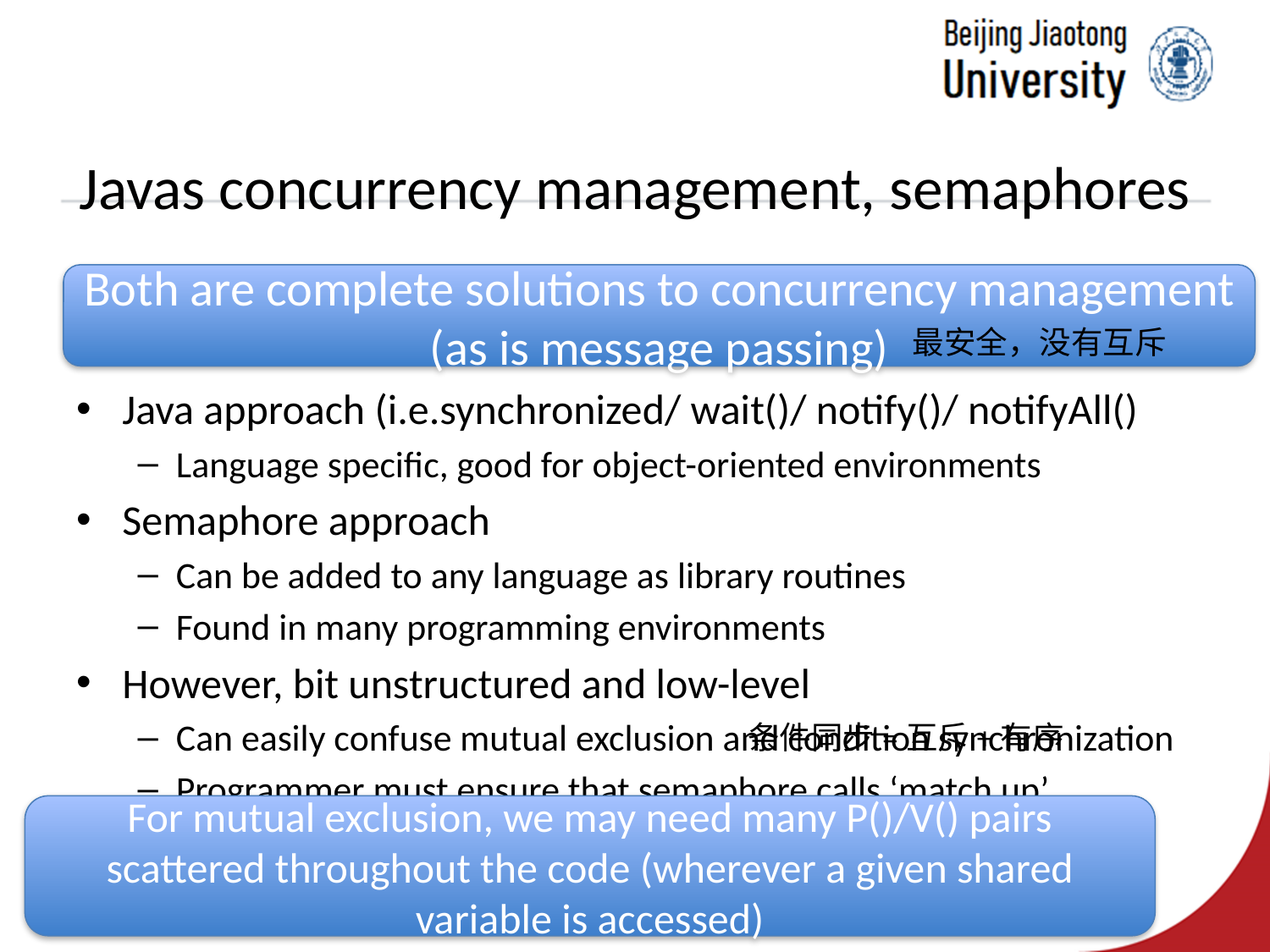

# Javas concurrency management, semaphores
Both are complete solutions to concurrency management
(as is message passing)
最安全，没有互斥
Java approach (i.e.synchronized/ wait()/ notify()/ notifyAll()
Language specific, good for object-oriented environments
Semaphore approach
Can be added to any language as library routines
Found in many programming environments
However, bit unstructured and low-level
Can easily confuse mutual exclusion and condition synchronization
Programmer must ensure that semaphore calls ‘match up’
条件同步=互斥+有序
For mutual exclusion, we may need many P()/V() pairs scattered throughout the code (wherever a given shared variable is accessed)